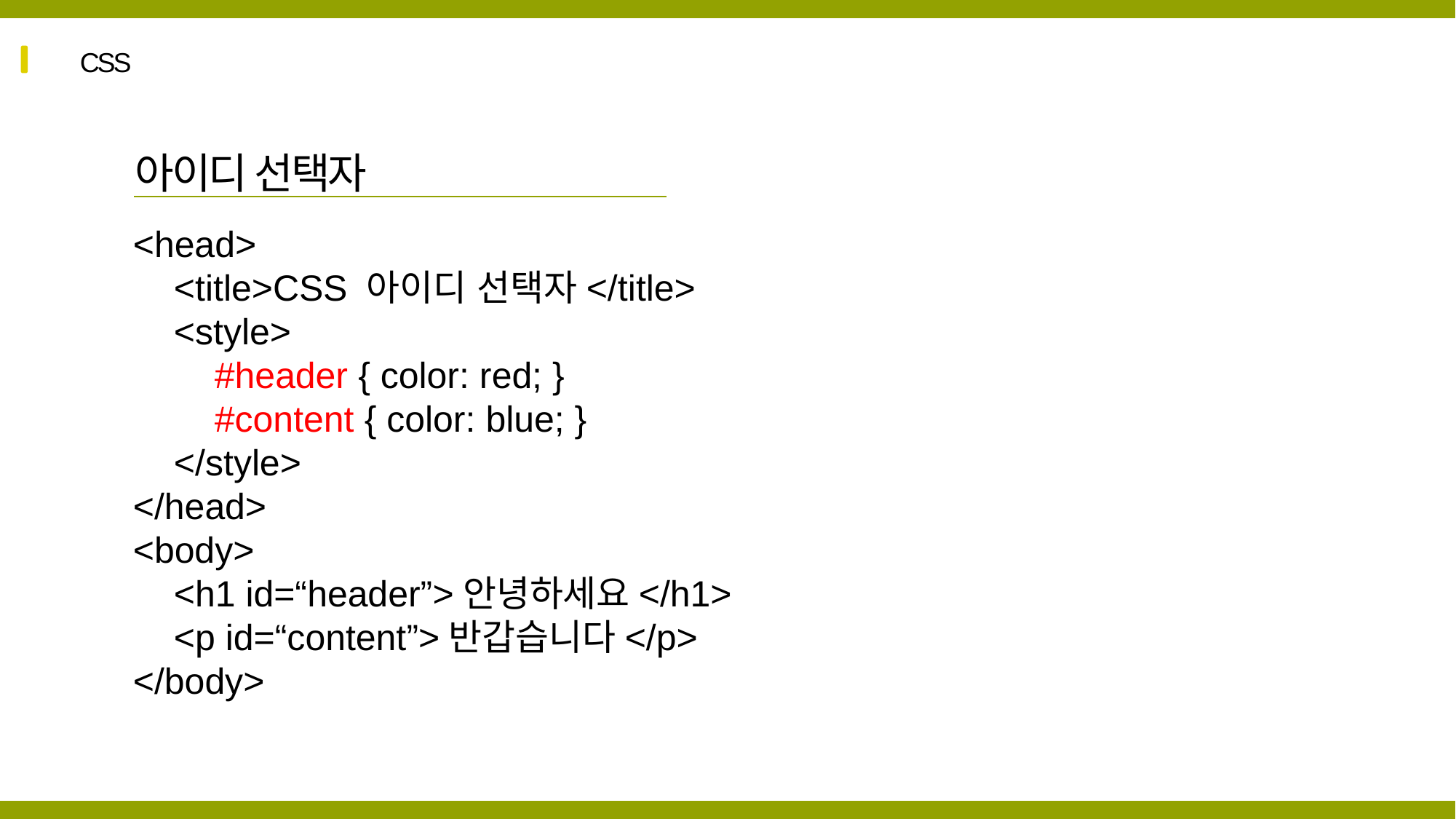

CSS

아이디 선택자
<head>
    <title>CSS 아이디 선택자</title>
    <style>
        #header { color: red; }
        #content { color: blue; }
    </style>
</head>
<body>
    <h1 id=“header”>안녕하세요</h1>
    <p id=“content”>반갑습니다</p>
</body>